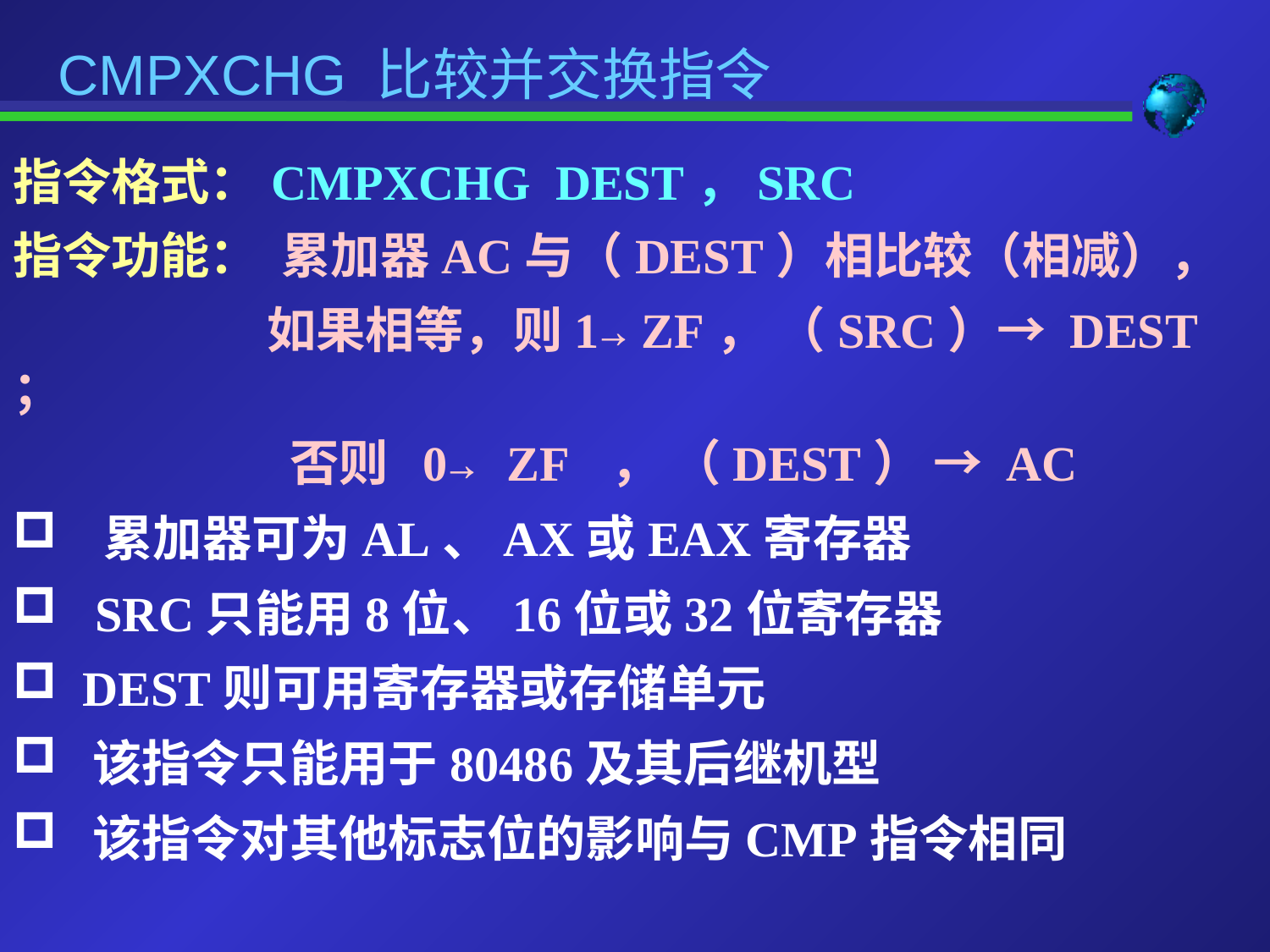

CMPXCHG 比较并交换指令
指令格式：CMPXCHG  DEST，SRC
指令功能：  累加器AC与（DEST）相比较（相减），
		如果相等，则1→ ZF， （SRC）→ DEST ；
       		 否则  0→ ZF ， （DEST） → AC
   累加器可为AL、AX或EAX寄存器
   SRC只能用8位、16位或32位寄存器
  DEST则可用寄存器或存储单元
  该指令只能用于80486及其后继机型
  该指令对其他标志位的影响与CMP指令相同
45